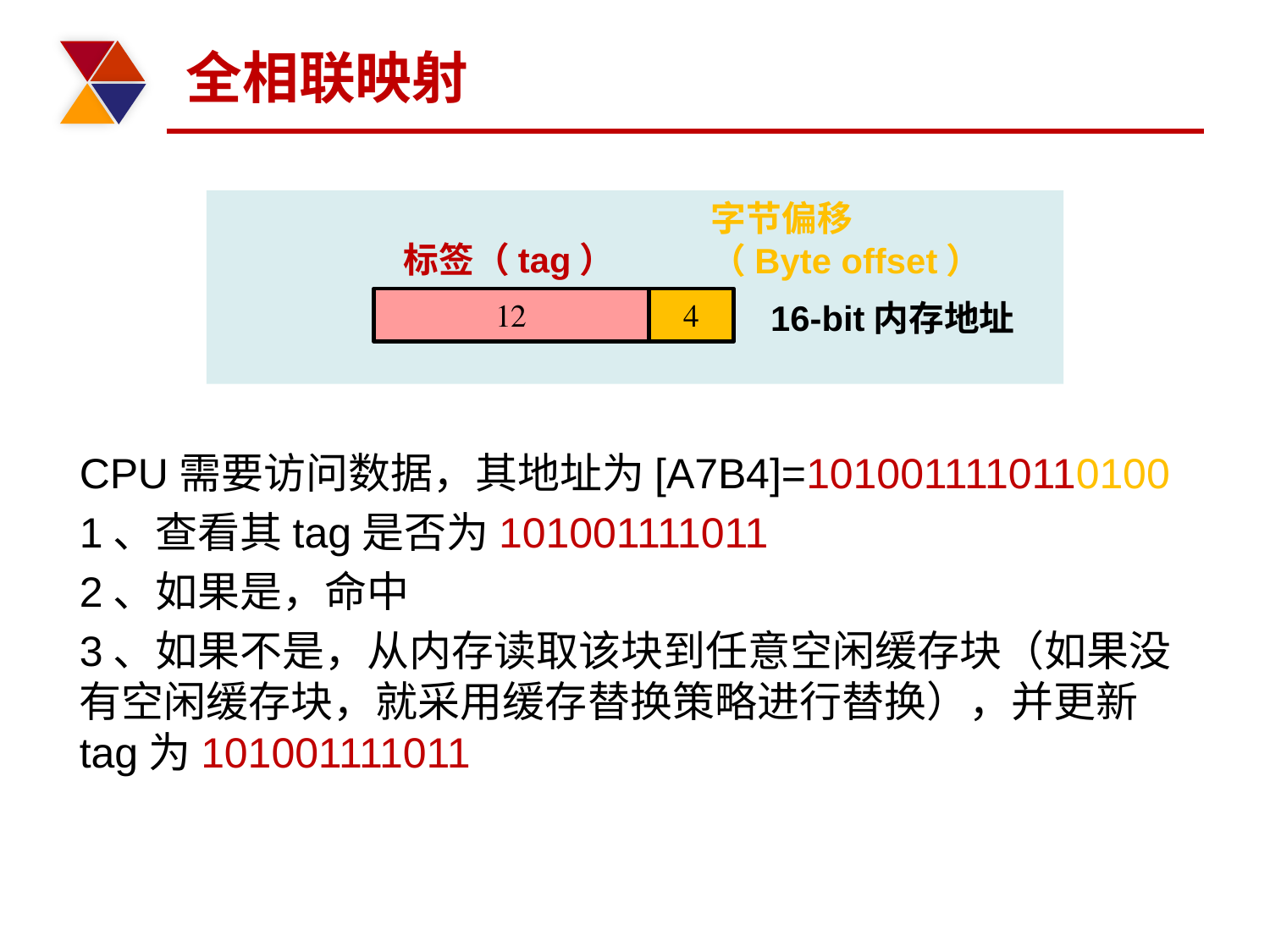

# 全相联映射

字节偏移
（Byte offset）
标签（tag）
12
4
16-bit内存地址
CPU需要访问数据，其地址为[A7B4]=1010011110110100
1、查看其tag是否为101001111011
2、如果是，命中
3、如果不是，从内存读取该块到任意空闲缓存块（如果没有空闲缓存块，就采用缓存替换策略进行替换），并更新tag为101001111011